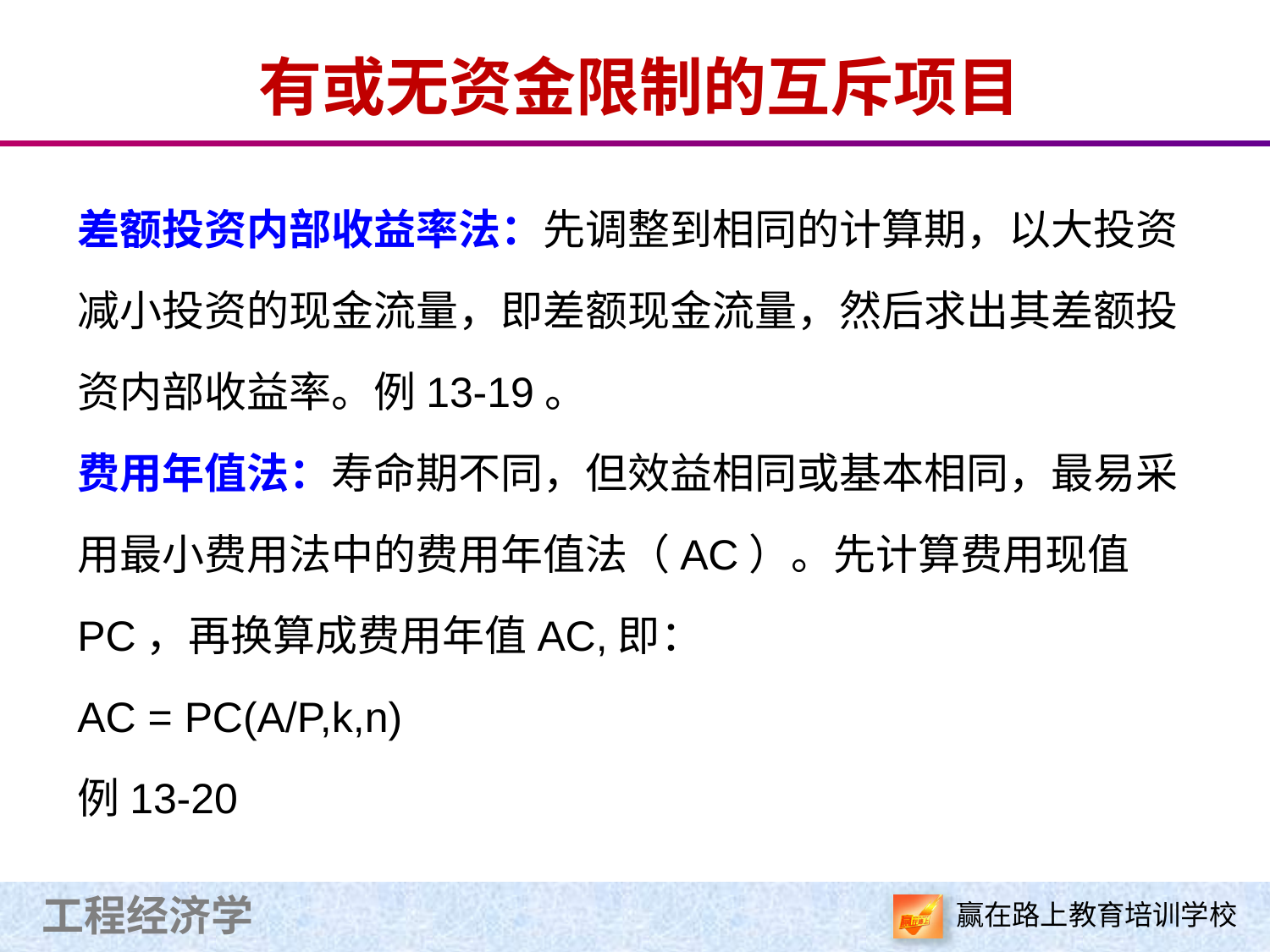

有或无资金限制的互斥项目
差额投资内部收益率法：先调整到相同的计算期，以大投资减小投资的现金流量，即差额现金流量，然后求出其差额投资内部收益率。例13-19。
费用年值法：寿命期不同，但效益相同或基本相同，最易采用最小费用法中的费用年值法（AC）。先计算费用现值PC，再换算成费用年值AC,即：
AC = PC(A/P,k,n)
例13-20